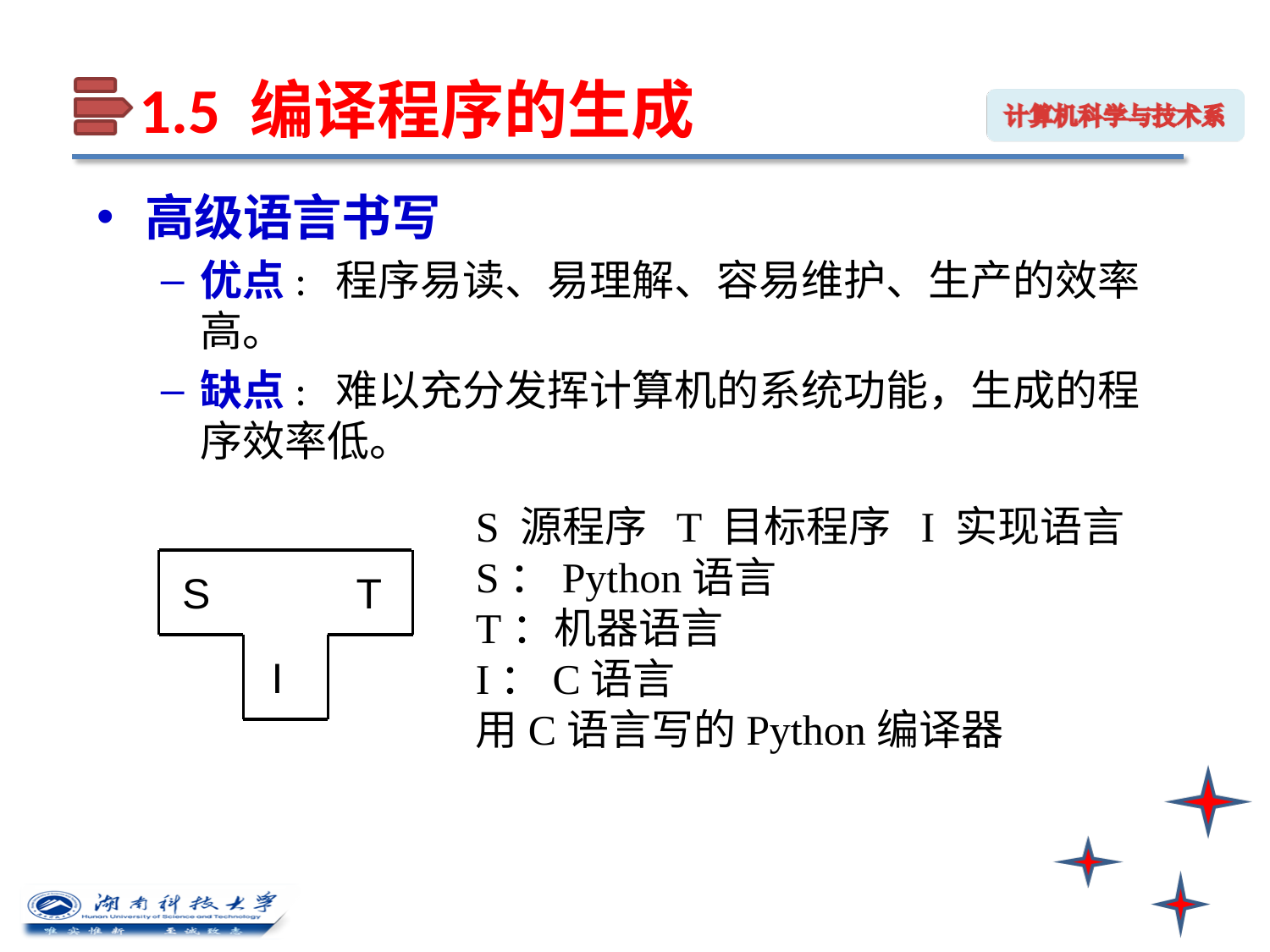

# 1.5 编译程序的生成
高级语言书写
优点:  程序易读、易理解、容易维护、生产的效率高。
缺点:  难以充分发挥计算机的系统功能，生成的程序效率低。
S 源程序  T 目标程序  I 实现语言
S：Python语言
T：机器语言
I：C语言
用C语言写的Python编译器
S
T
I